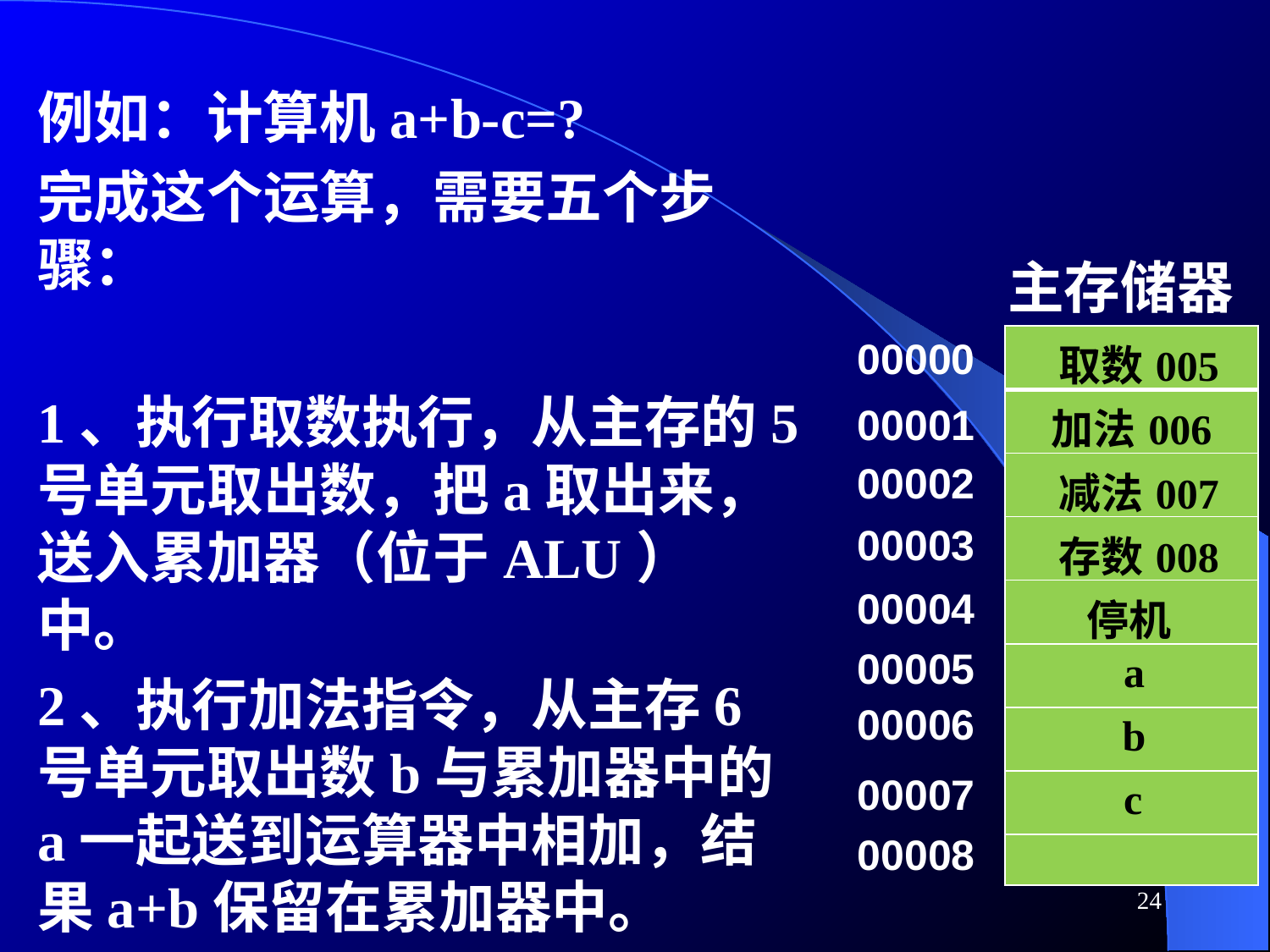

例如：计算机a+b-c=?
完成这个运算，需要五个步骤：

1、执行取数执行，从主存的5号单元取出数，把a取出来，送入累加器（位于ALU）中。
2、执行加法指令，从主存6号单元取出数b与累加器中的a一起送到运算器中相加，结果a+b保留在累加器中。
主存储器
00000
| 取数005 |
| --- |
| 加法006 |
| 减法007 |
| 存数008 |
| 停机 |
| a |
| b |
| c |
|  |
00001
00002
00003
00004
00005
00006
00007
00008
24